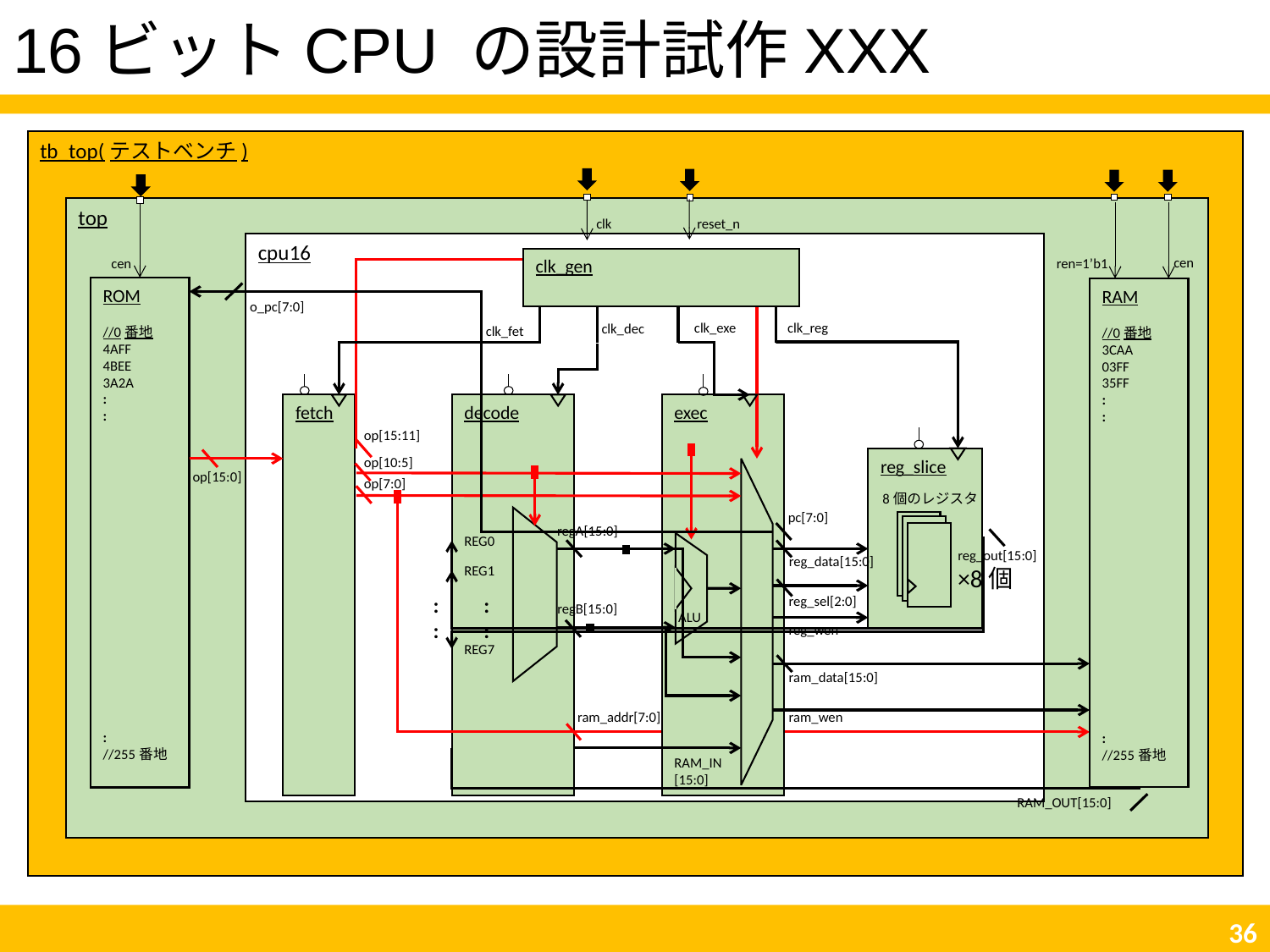

# 16ビットCPU の設計試作XXX
tb_top(テストベンチ)

top

clk
reset_n
cpu16

cen
clk_gen
cen
ren=1’b1
ROM

//0番地
4AFF
4BEE
3A2A
:
:

:
//255番地

RAM

//0番地
3CAA
03FF
35FF
:
:

:
//255番地
o_pc[7:0]
clk_exe
clk_reg
clk_dec
clk_fet

fetch

decode

exec

op[15:11]

op[10:5]

reg_slice

op[15:0]

op[7:0]
8個のレジスタ

pc[7:0]

regA[15:0]

REG0
reg_out[15:0]
×8個

reg_data[15:0]
REG1

:
:
:
:
reg_sel[2:0]
regB[15:0]
ALU

reg_wen

REG7
ram_data[15:0]
ram_addr[7:0]
ram_wen
RAM_IN
[15:0]
RAM_OUT[15:0]
36